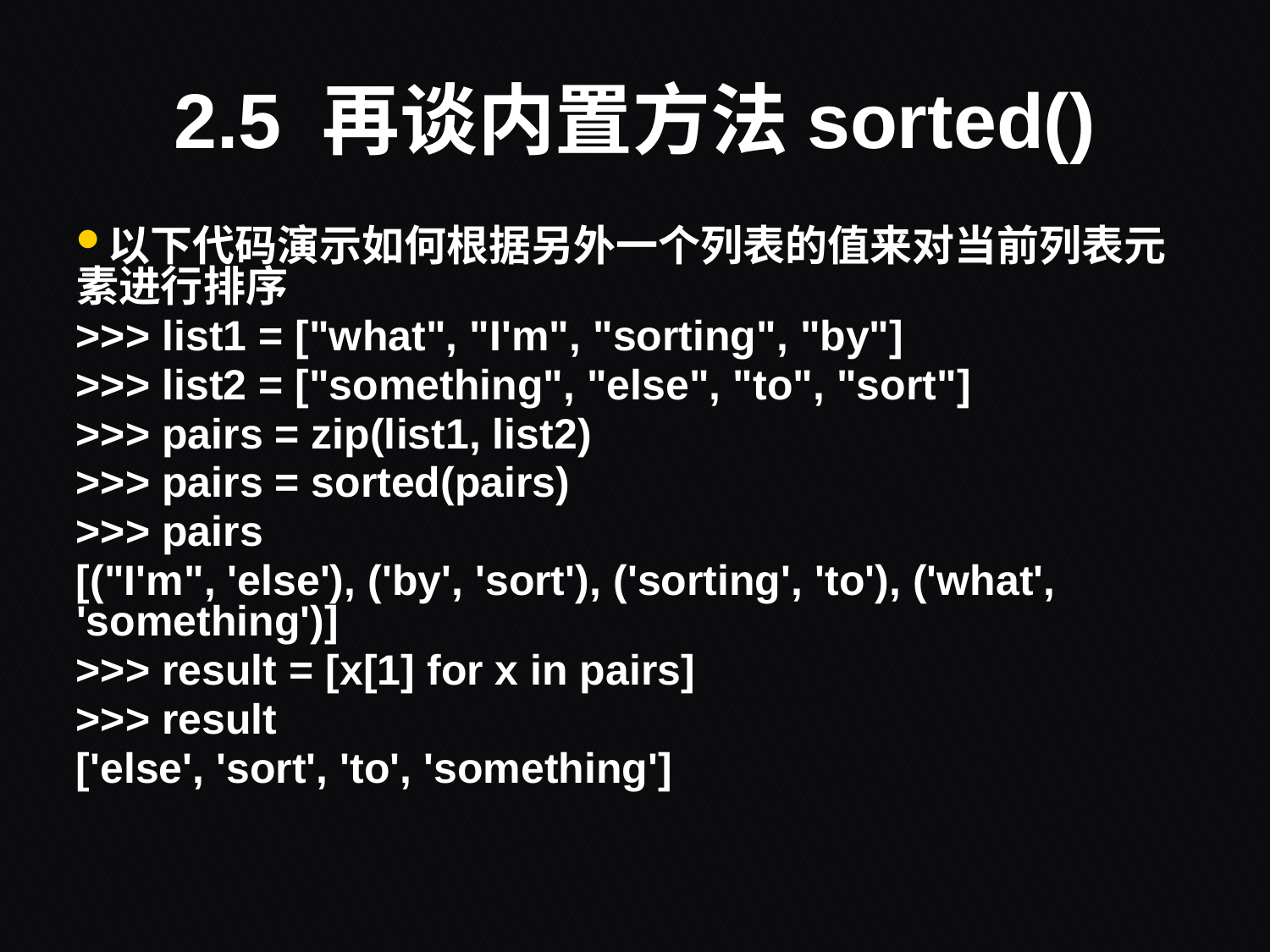

# 2.5 再谈内置方法sorted()
以下代码演示如何根据另外一个列表的值来对当前列表元素进行排序
>>> list1 = ["what", "I'm", "sorting", "by"]
>>> list2 = ["something", "else", "to", "sort"]
>>> pairs = zip(list1, list2)
>>> pairs = sorted(pairs)
>>> pairs
[("I'm", 'else'), ('by', 'sort'), ('sorting', 'to'), ('what', 'something')]
>>> result = [x[1] for x in pairs]
>>> result
['else', 'sort', 'to', 'something']